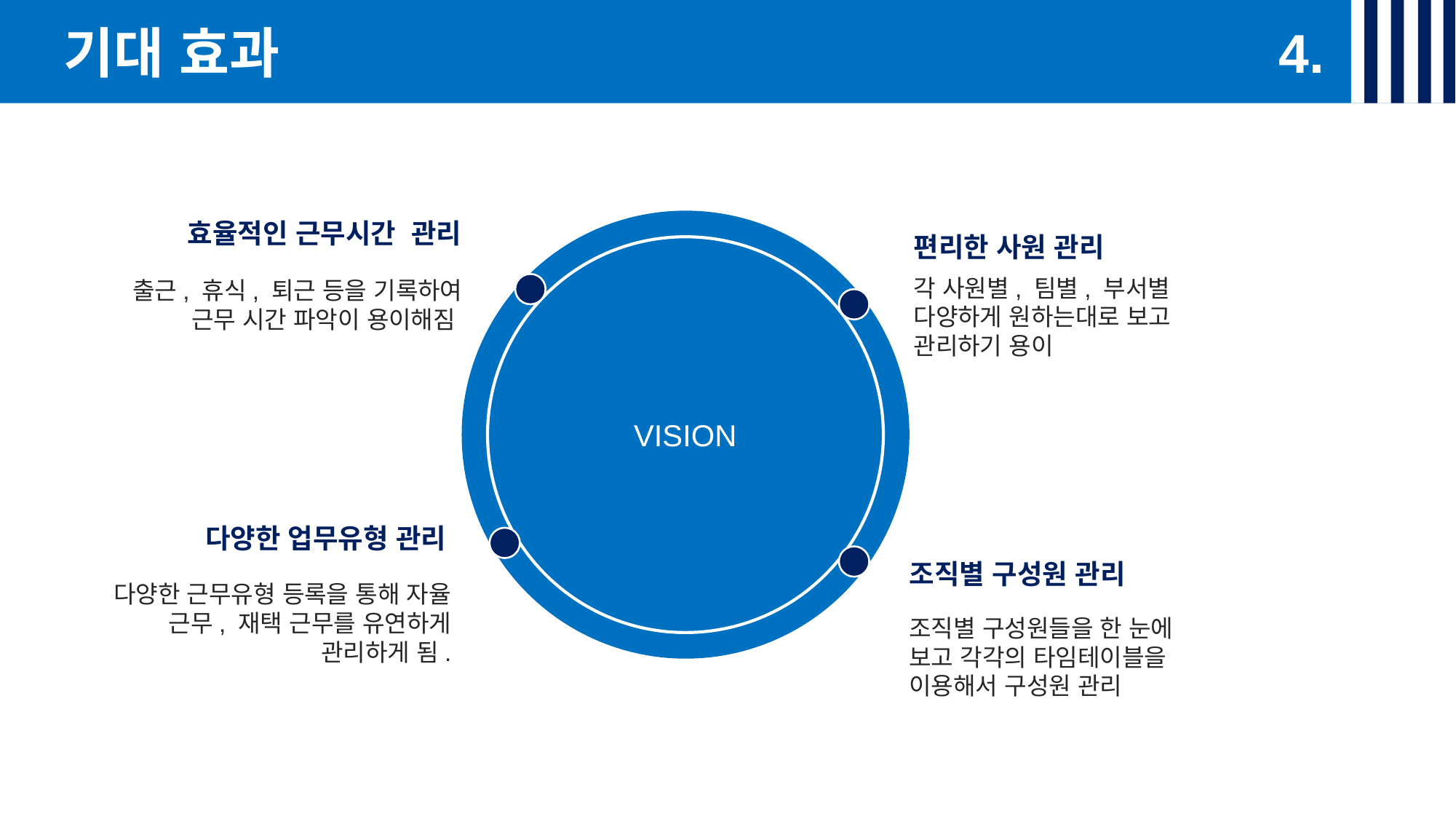

\

기대 효과
4.
효율적인 근무시간  관리

편리한 사원 관리
각 사원별, 팀별, 부서별 다양하게 원하는대로 보고 관리하기 용이
출근, 휴식, 퇴근 등을 기록하여 근무 시간 파악이 용이해짐

VISION
다양한 업무유형 관리

조직별 구성원 관리
다양한 근무유형 등록을 통해 자율 근무, 재택 근무를 유연하게 관리하게 됨.
조직별 구성원들을 한 눈에 보고 각각의 타임테이블을 이용해서 구성원 관리